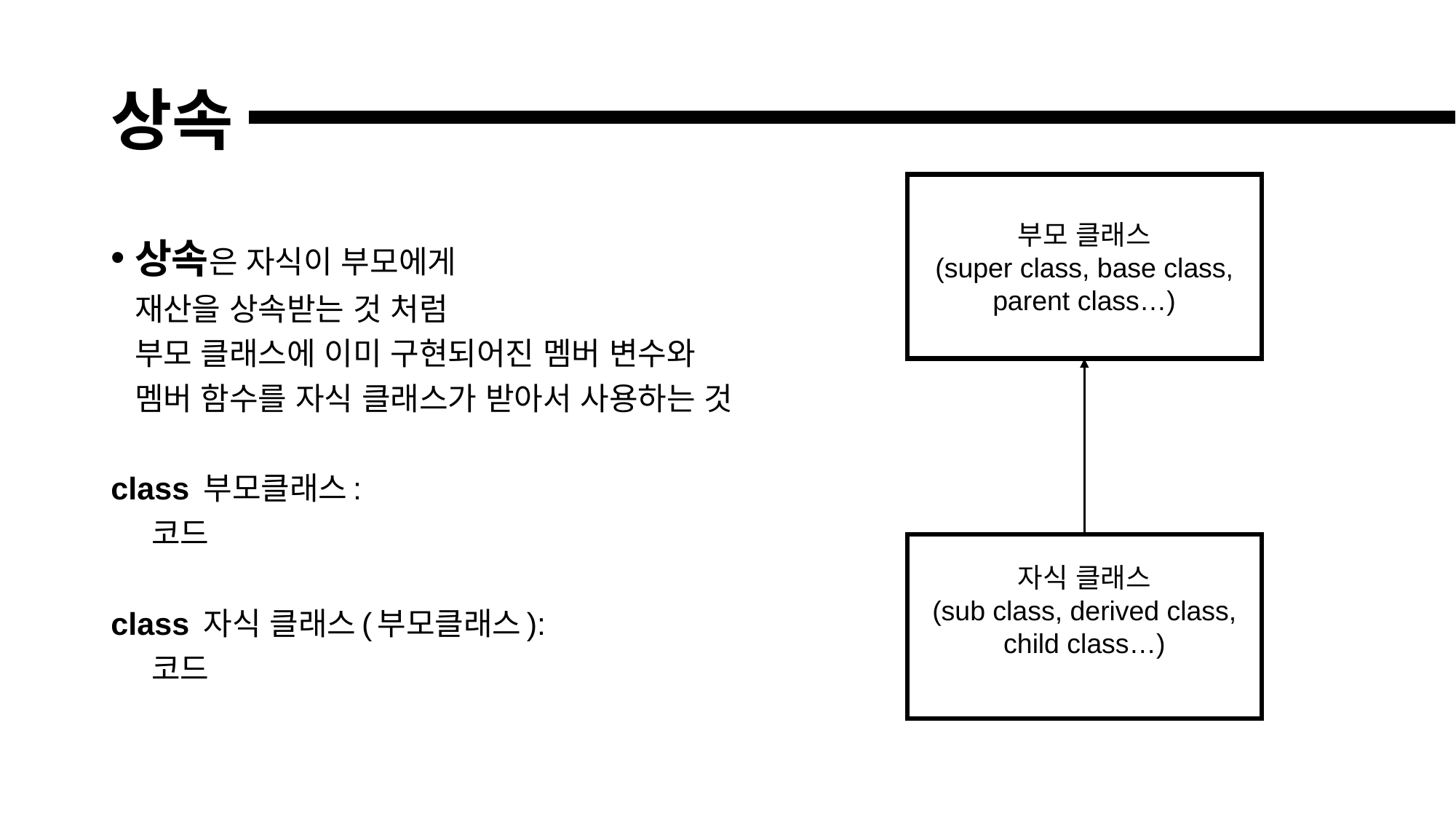

# 상속

부모 클래스
(super class, base class, parent class…)
상속은 자식이 부모에게
재산을 상속받는 것 처럼
부모 클래스에 이미 구현되어진 멤버 변수와 멤버 함수를 자식 클래스가 받아서 사용하는 것

class 부모클래스:
    코드

class 자식 클래스(부모클래스):
    코드
자식 클래스
(sub class, derived class, child class…)